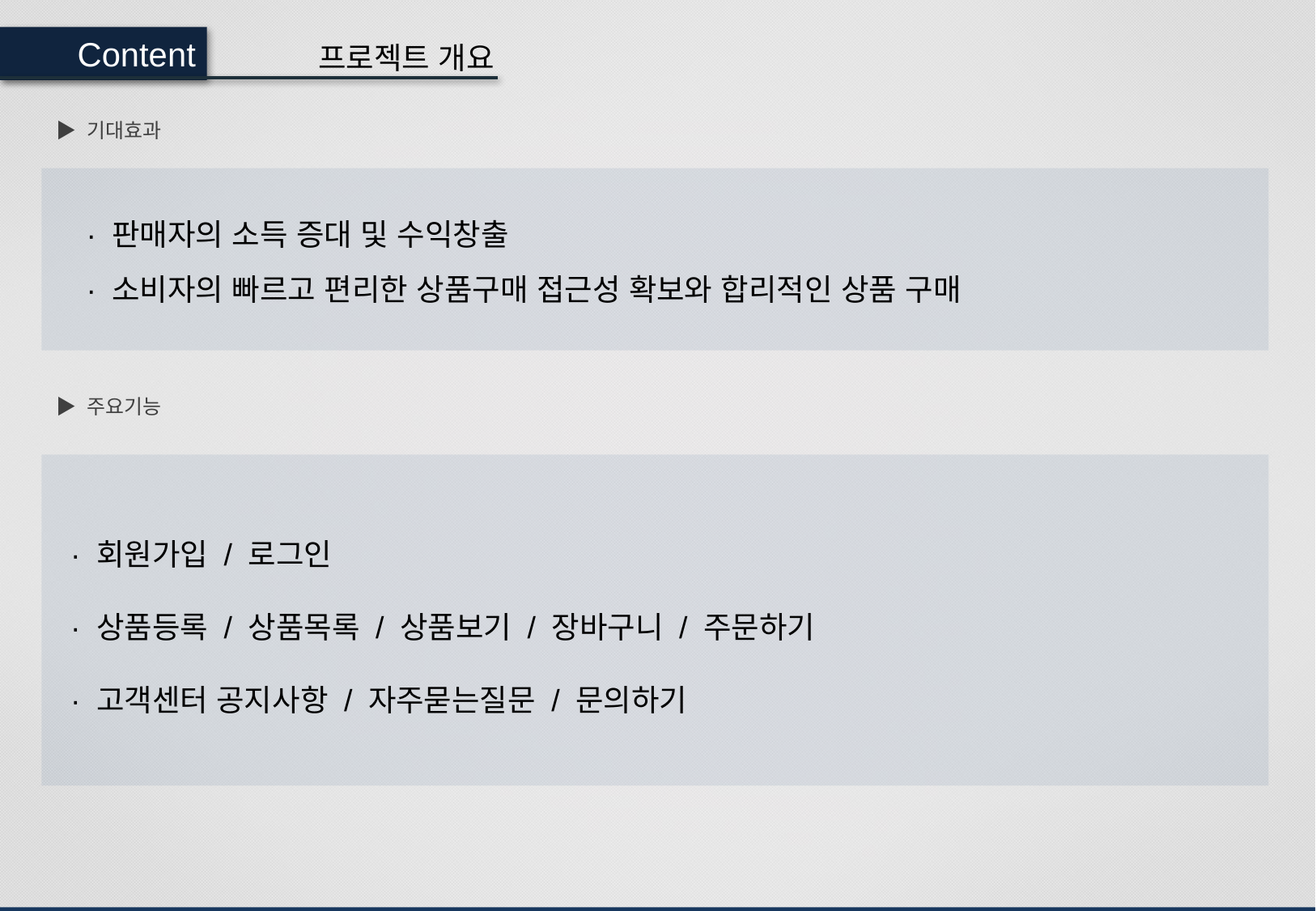

Content
프로젝트 개요
▶ 기대효과

· 판매자의 소득 증대 및 수익창출
· 소비자의 빠르고 편리한 상품구매 접근성 확보와 합리적인 상품 구매

▶ 주요기능

· 회원가입 / 로그인
· 상품등록 / 상품목록 / 상품보기 / 장바구니 / 주문하기
· 고객센터 공지사항 / 자주묻는질문 / 문의하기